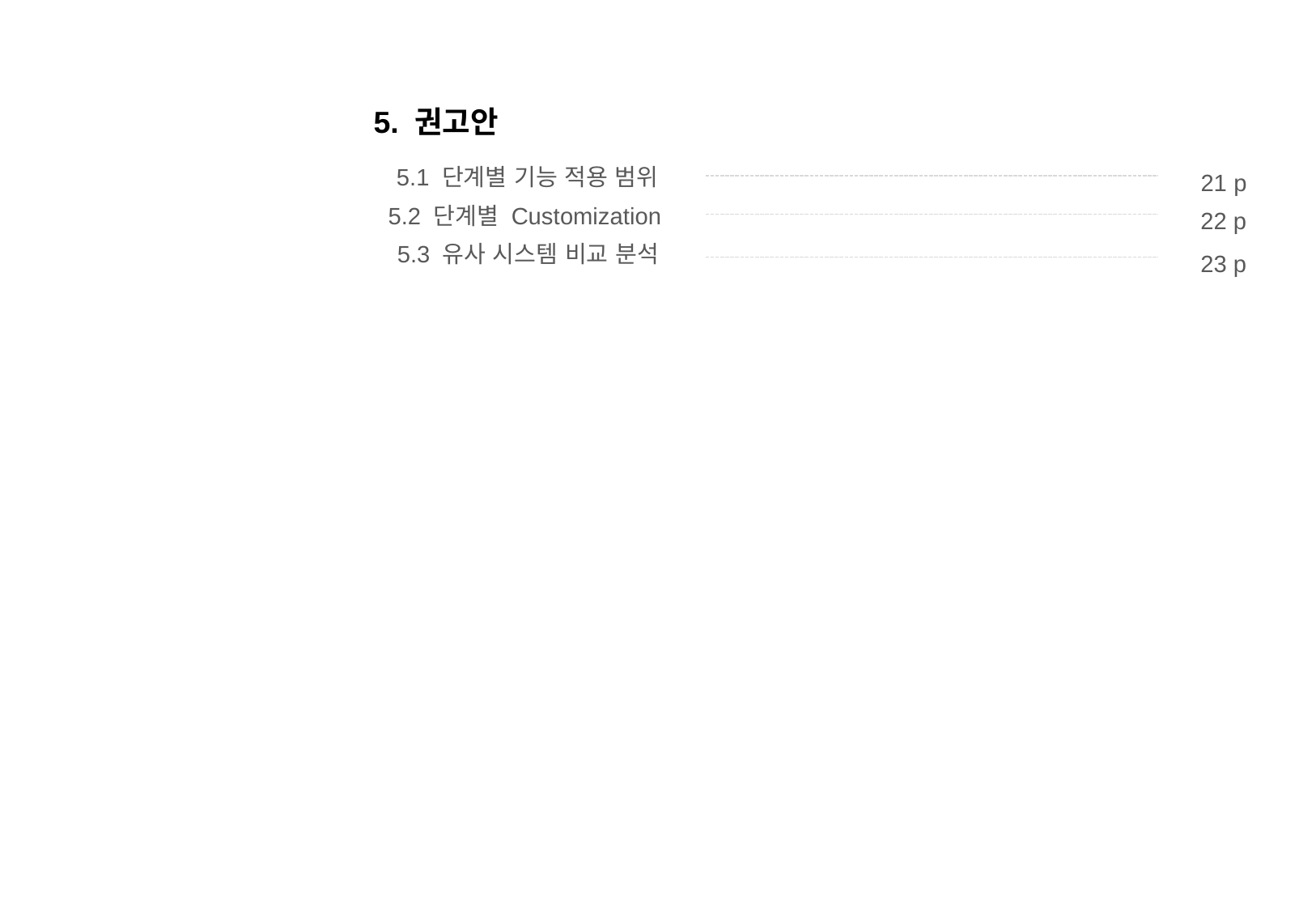

5. 권고안
5.1 단계별 기능 적용 범위
 21 p
5.2 단계별 Customization

 22 p
23 p
5.3 유사 시스템 비교 분석